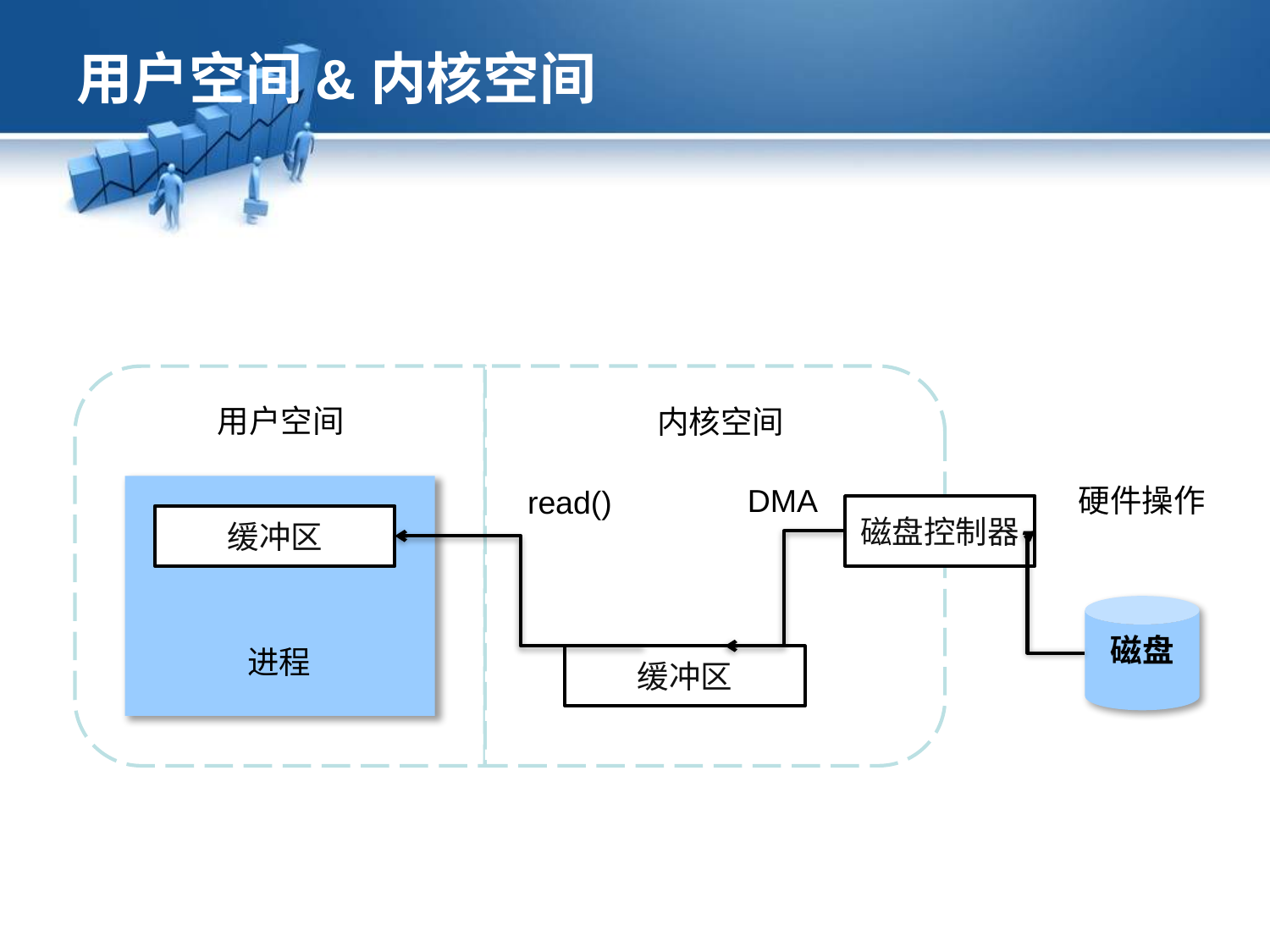

# 用户空间&内核空间

用户空间
内核空间
DMA
硬件操作

read()
磁盘控制器
缓冲区
磁盘
进程
缓冲区